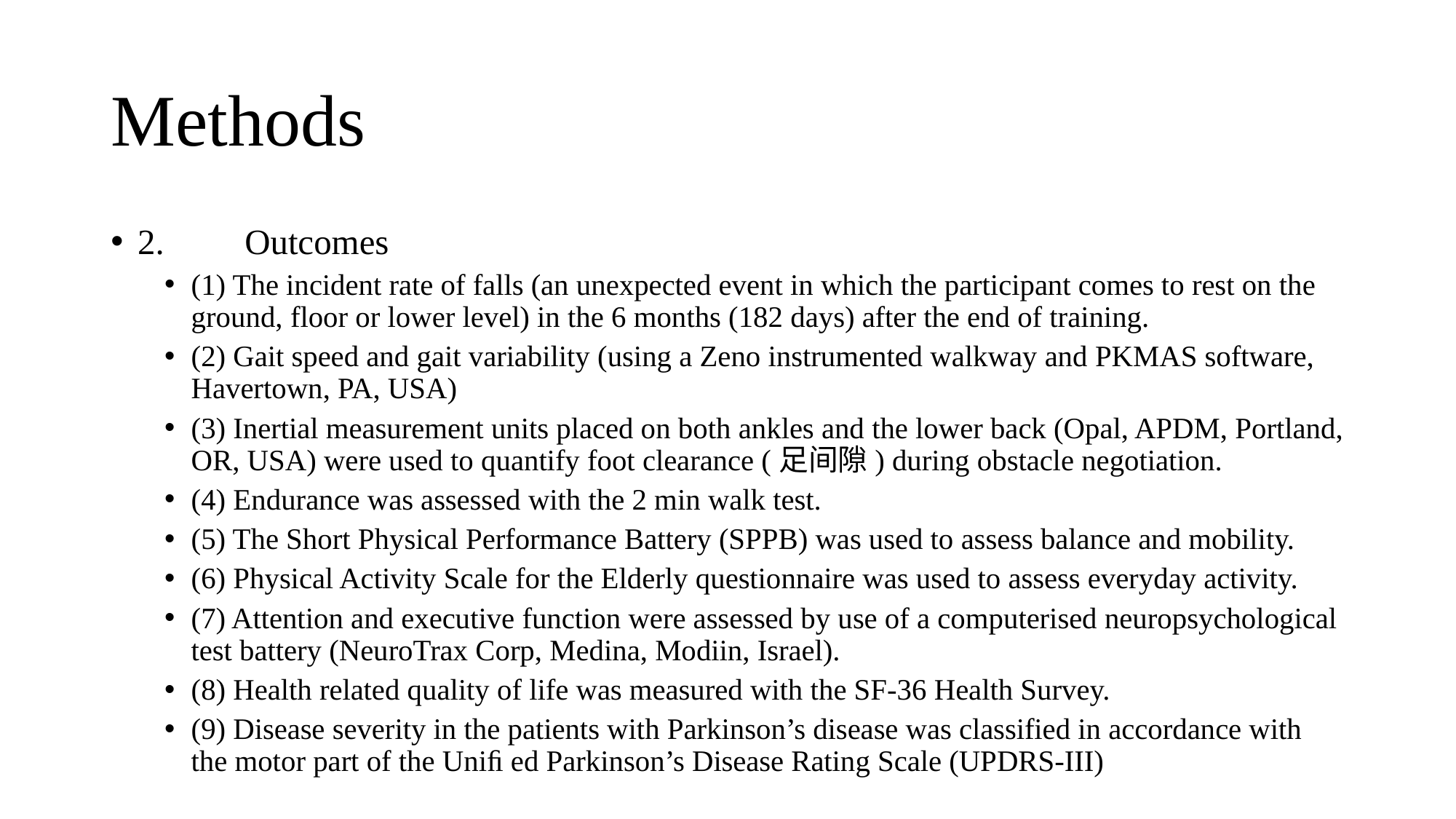

# Methods
2.	Outcomes
(1) The incident rate of falls (an unexpected event in which the participant comes to rest on the ground, floor or lower level) in the 6 months (182 days) after the end of training.
(2) Gait speed and gait variability (using a Zeno instrumented walkway and PKMAS software, Havertown, PA, USA)
(3) Inertial measurement units placed on both ankles and the lower back (Opal, APDM, Portland, OR, USA) were used to quantify foot clearance (足间隙) during obstacle negotiation.
(4) Endurance was assessed with the 2 min walk test.
(5) The Short Physical Performance Battery (SPPB) was used to assess balance and mobility.
(6) Physical Activity Scale for the Elderly questionnaire was used to assess everyday activity.
(7) Attention and executive function were assessed by use of a computerised neuropsychological test battery (NeuroTrax Corp, Medina, Modiin, Israel).
(8) Health related quality of life was measured with the SF-36 Health Survey.
(9) Disease severity in the patients with Parkinson’s disease was classified in accordance with the motor part of the Uniﬁ ed Parkinson’s Disease Rating Scale (UPDRS-III)